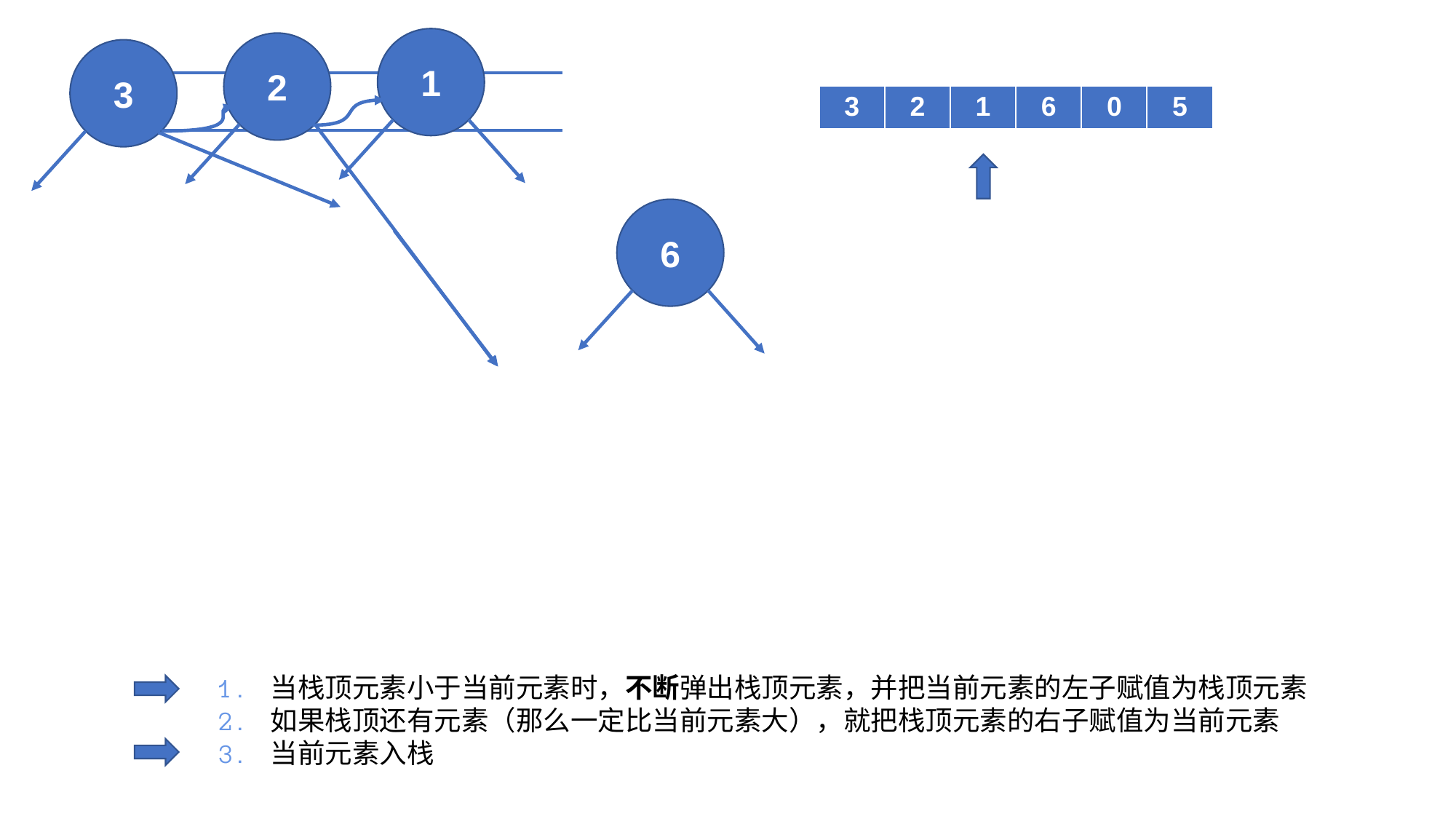

1
2
3
| 3 | 2 | 1 | 6 | 0 | 5 |
| --- | --- | --- | --- | --- | --- |

6
1. 当栈顶元素小于当前元素时，不断弹出栈顶元素，并把当前元素的左子赋值为栈顶元素
2. 如果栈顶还有元素（那么一定比当前元素大），就把栈顶元素的右子赋值为当前元素
3. 当前元素入栈